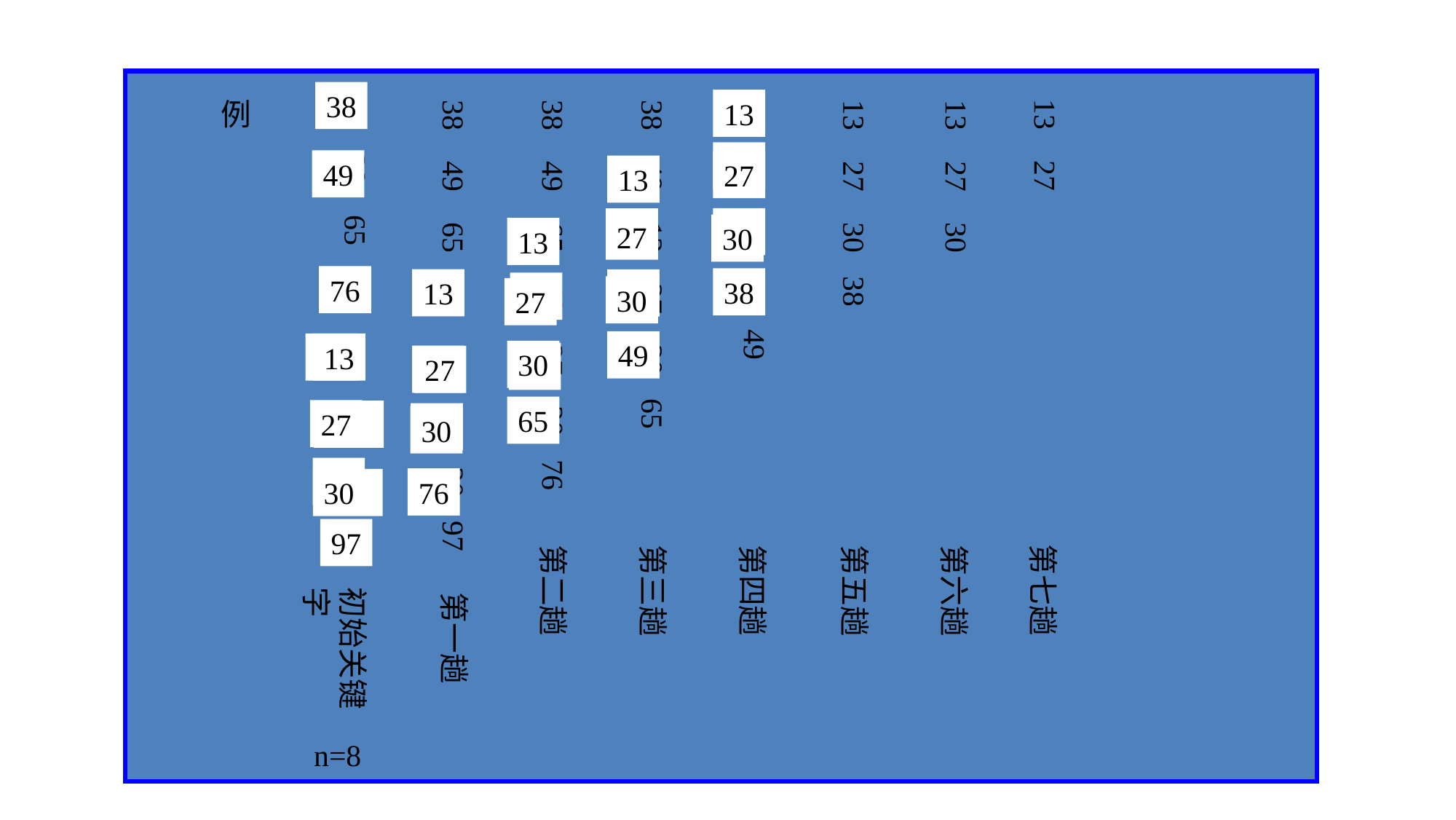

49    38    65    97    76    13    27    30
38
13    27
第七趟
例
13
38    49    65    13    27    30   76
第二趟
38    49    13    27    30   65
第三趟
38    13    27   30   49
第四趟
13    27    30   38
第五趟
13    27    30
第六趟
38    49    65    76    13    27    30   97
      第一趟
38
49
27
13
38
49
27
30
13
76
38
13
49
65
30
27
49
97
13
30
65
76
27
65
27
97
76
30
97
76
30
97
初始关键字
n=8